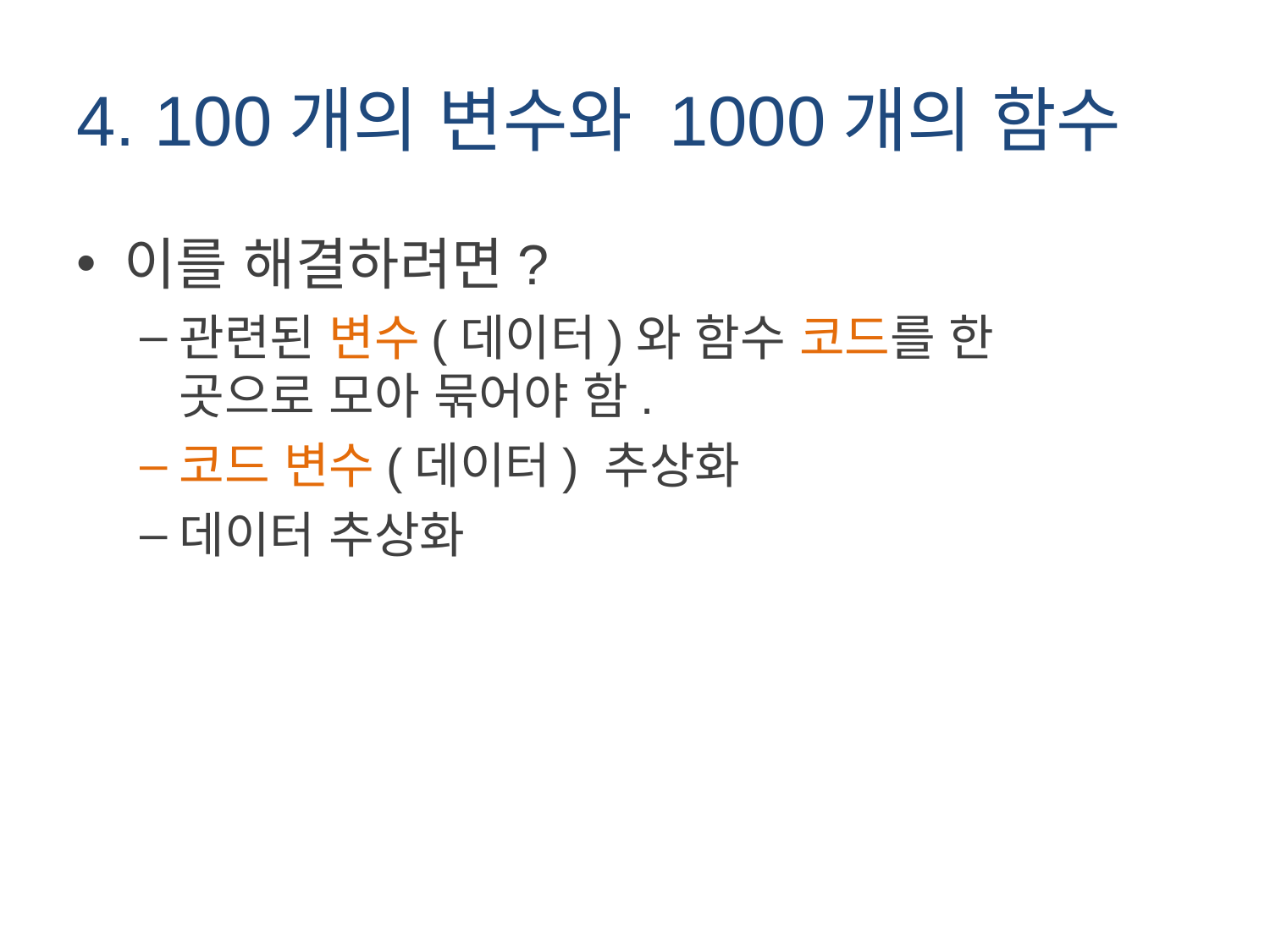

# 4. 100개의 변수와 1000개의 함수
이를 해결하려면?
관련된 변수(데이터)와 함수 코드를 한 곳으로 모아 묶어야 함.
코드 변수(데이터) 추상화
데이터 추상화